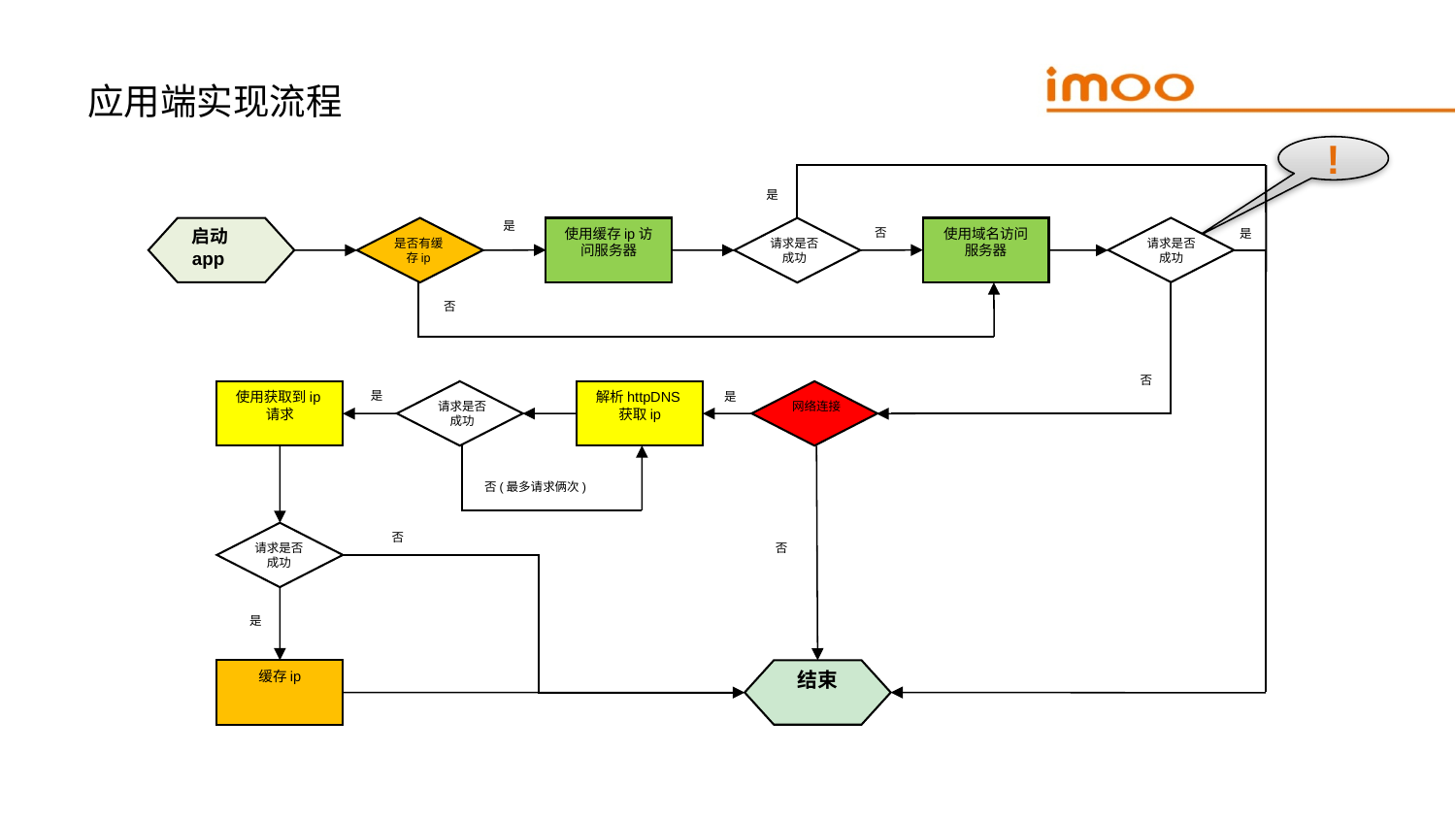

# 应用端实现流程
!

是
是
使用缓存ip访问服务器

否
使用域名访问服务器

启动app

是
请求是否成功
请求是否成功
是否有缓存ip

否
否
使用获取到ip请求

是

解析httpDNS获取ip

是

请求是否成功
网络连接

否(最多请求俩次)

否
请求是否成功
否

是
缓存ip

结束